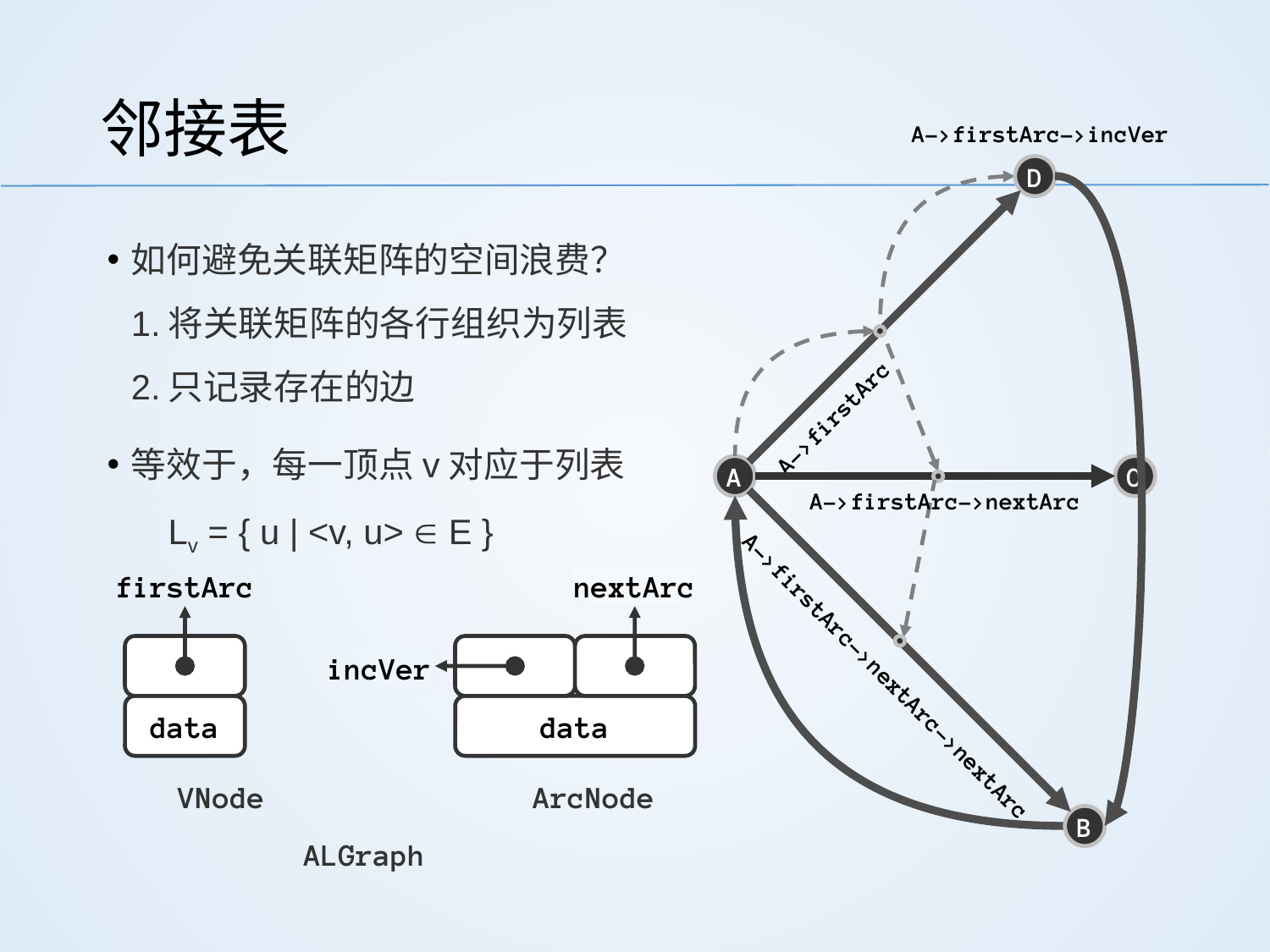

# 邻接表
A->firstArc->incVer
D
如何避免关联矩阵的空间浪费？
1.	将关联矩阵的各行组织为列表
2.	只记录存在的边
等效于，每一顶点v对应于列表
	Lv = { u | <v, u> ∈ E }

A->firstArc
A
C

A->firstArc->nextArc
firstArc
nextArc

incVer
A->firstArc->nextArc->nextArc

data
data
VNode
ArcNode
B
ALGraph